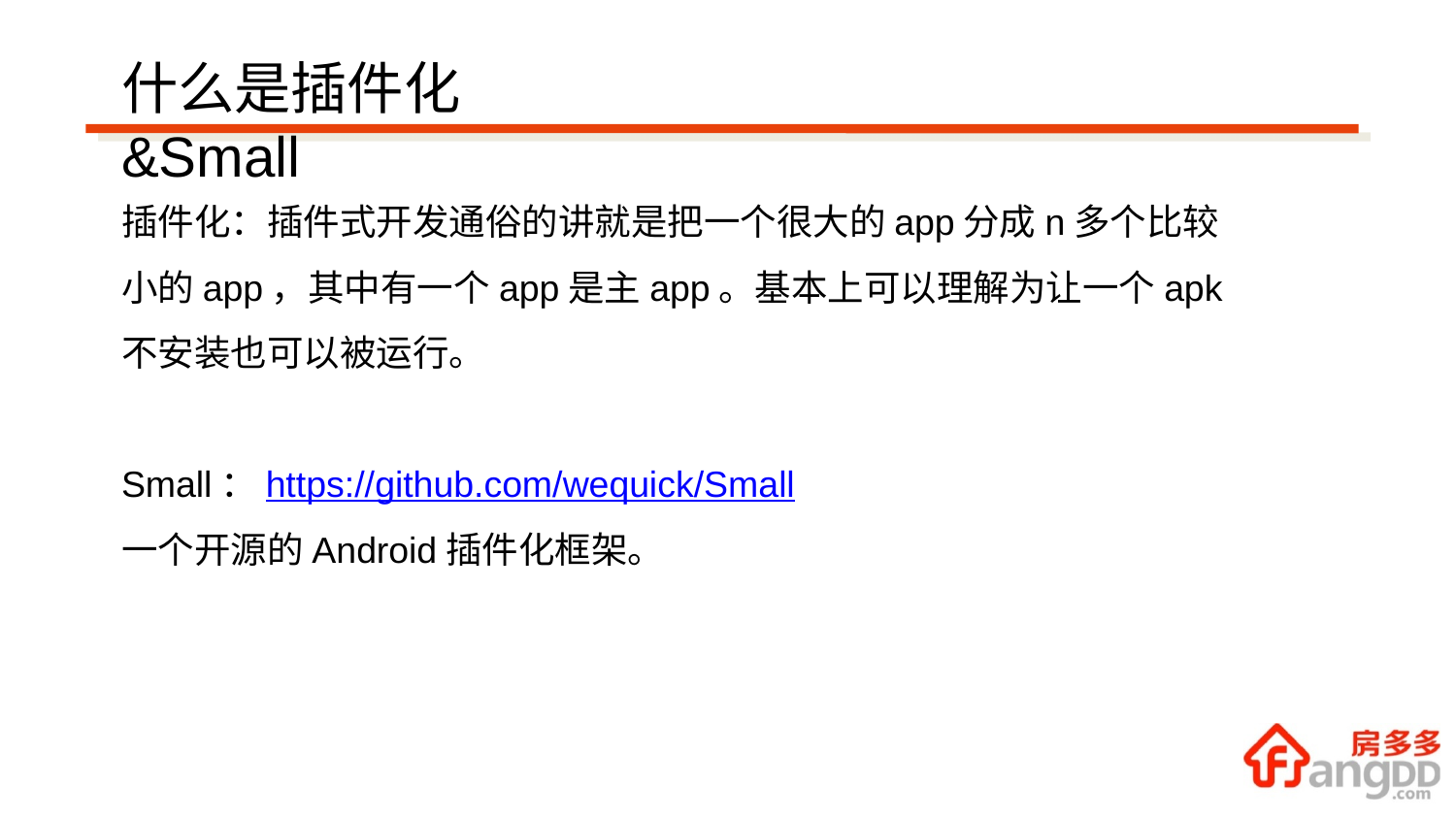

什么是插件化&Small

插件化：插件式开发通俗的讲就是把一个很大的app分成n多个比较小的app，其中有一个app是主app。基本上可以理解为让一个apk不安装也可以被运行。

Small：https://github.com/wequick/Small
一个开源的Android插件化框架。